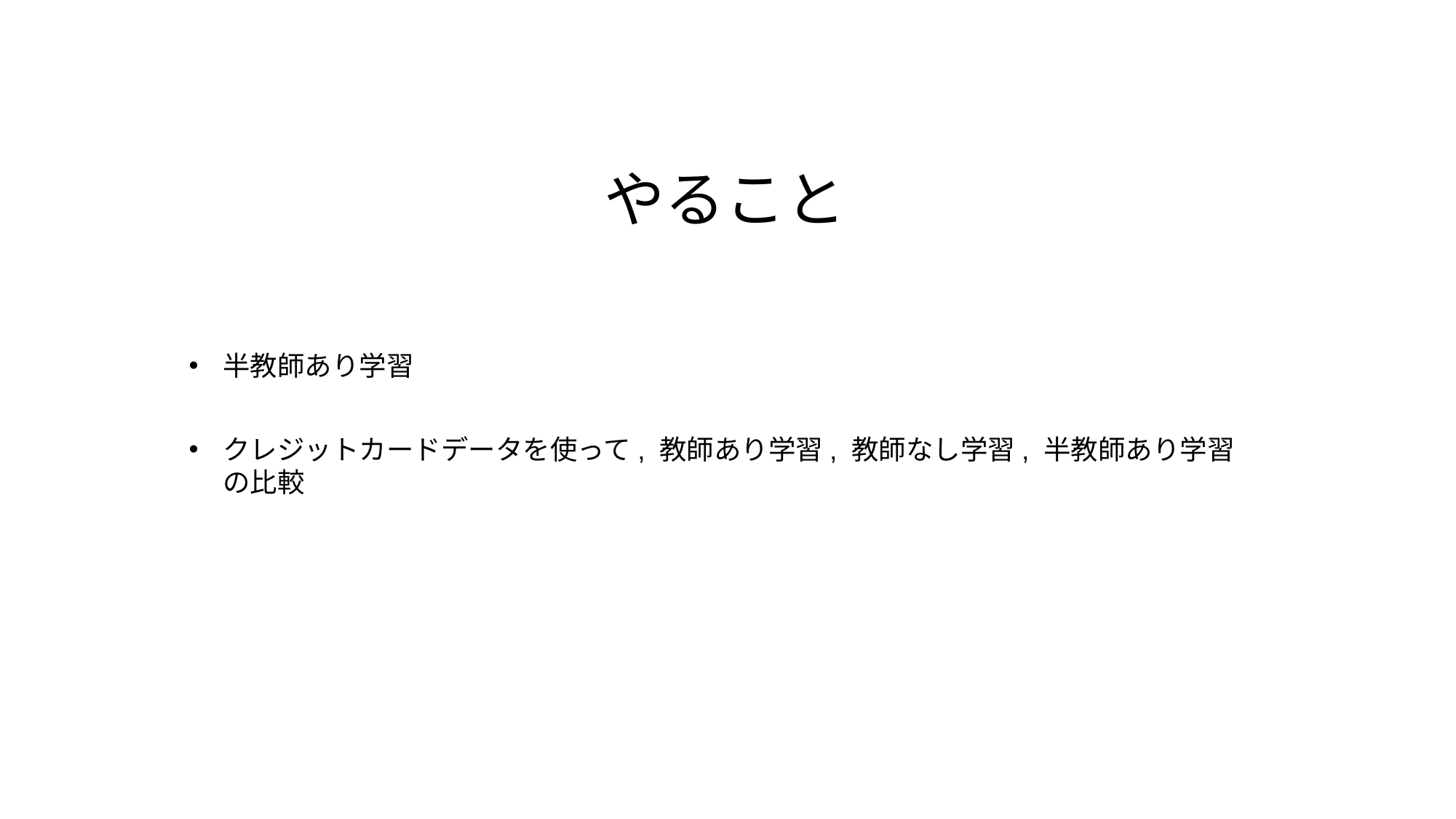

やること
半教師あり学習

クレジットカードデータを使って, 教師あり学習, 教師なし学習, 半教師あり学習 の比較